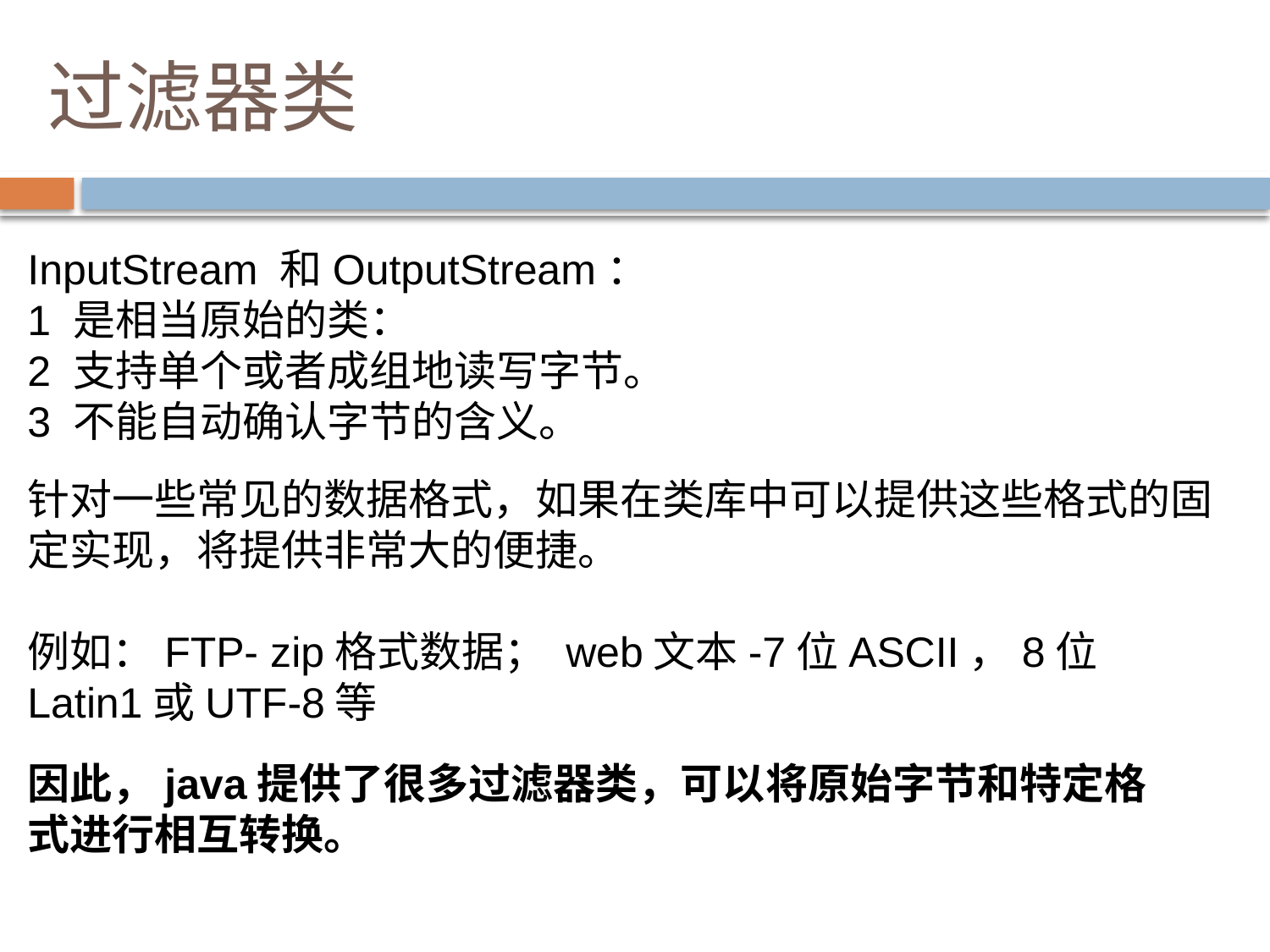

# 过滤器类
InputStream 和OutputStream：
1 是相当原始的类：
2 支持单个或者成组地读写字节。
3 不能自动确认字节的含义。
针对一些常见的数据格式，如果在类库中可以提供这些格式的固定实现，将提供非常大的便捷。

例如：FTP- zip格式数据； web文本-7位ASCII，8位Latin1或UTF-8等
因此，java提供了很多过滤器类，可以将原始字节和特定格式进行相互转换。